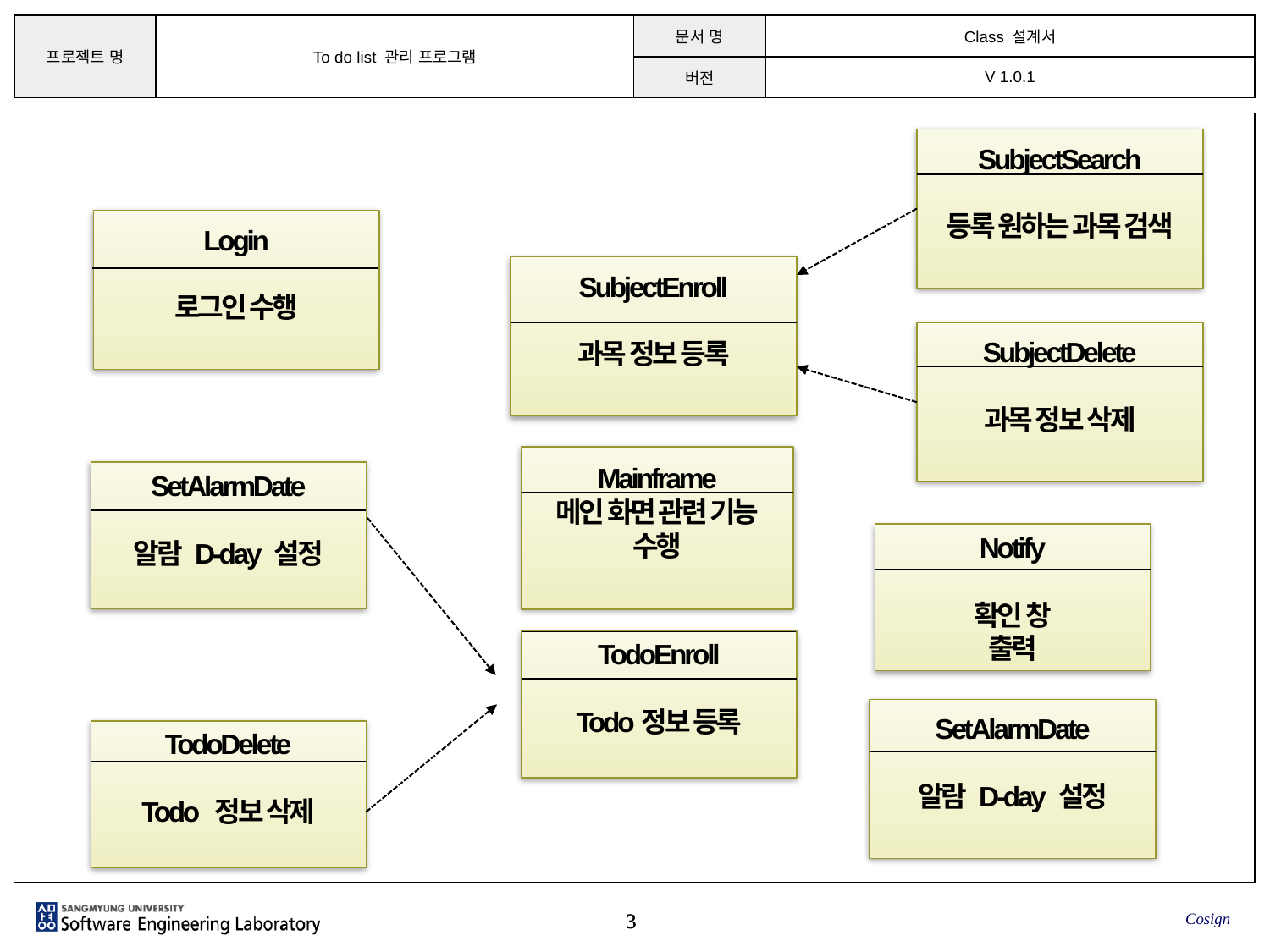

SubjectSearch

등록 원하는 과목 검색

SubjectEnroll

과목 정보 등록

SubjectDelete

과목 정보 삭제

Login

로그인 수행

Mainframe
메인 화면 관련 기능
수행

SetAlarmDate

알람 D-day 설정

Notify

확인 창
출력

TodoDelete

Todo 정보 삭제

TodoEnroll

Todo정보 등록

SetAlarmDate

알람 D-day 설정

Cosign